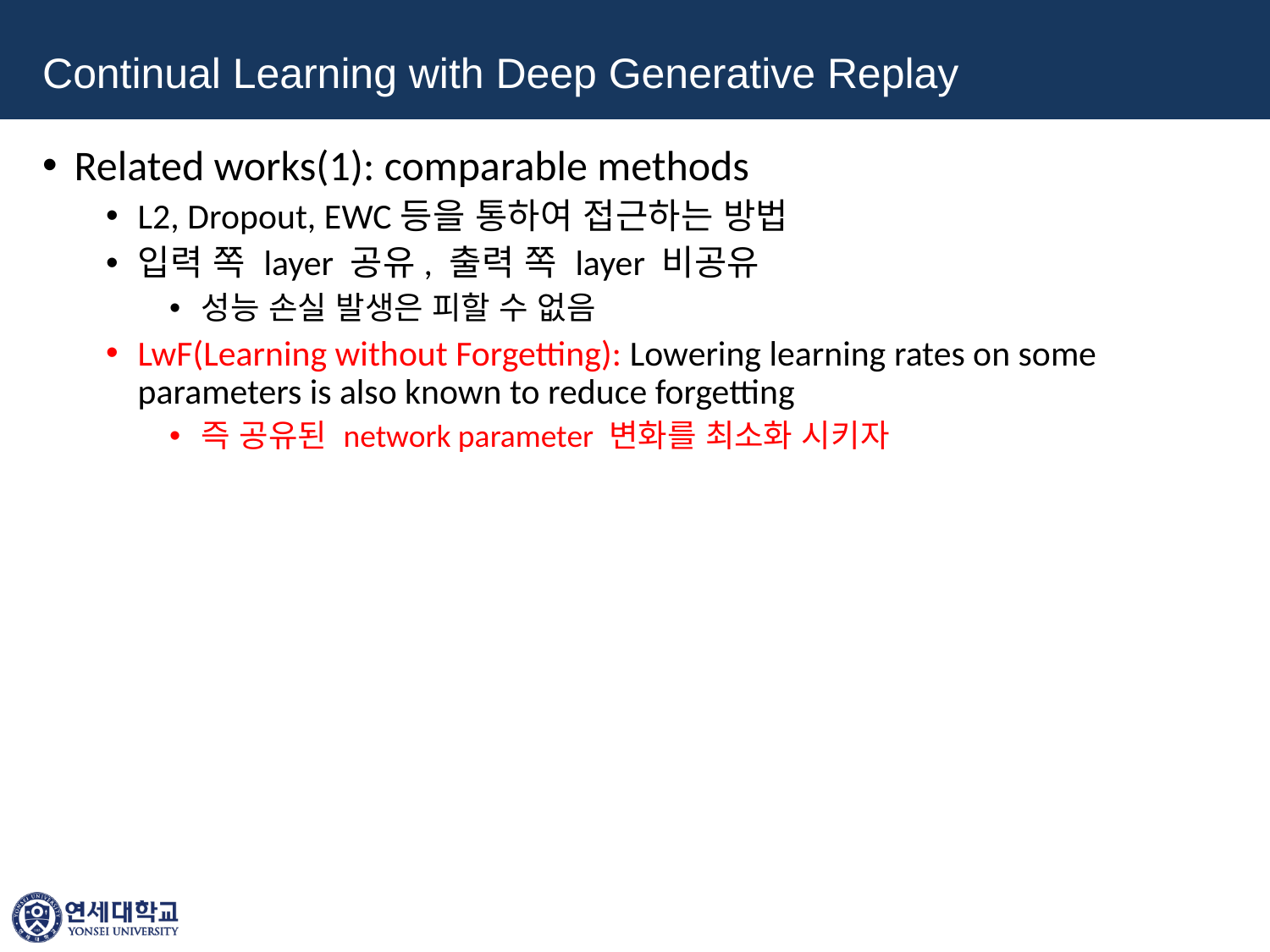

# Continual Learning with Deep Generative Replay
Related works(1): comparable methods
L2, Dropout, EWC등을 통하여 접근하는 방법
입력 쪽 layer 공유, 출력 쪽 layer 비공유
성능 손실 발생은 피할 수 없음
LwF(Learning without Forgetting): Lowering learning rates on some parameters is also known to reduce forgetting
즉 공유된 network parameter 변화를 최소화 시키자